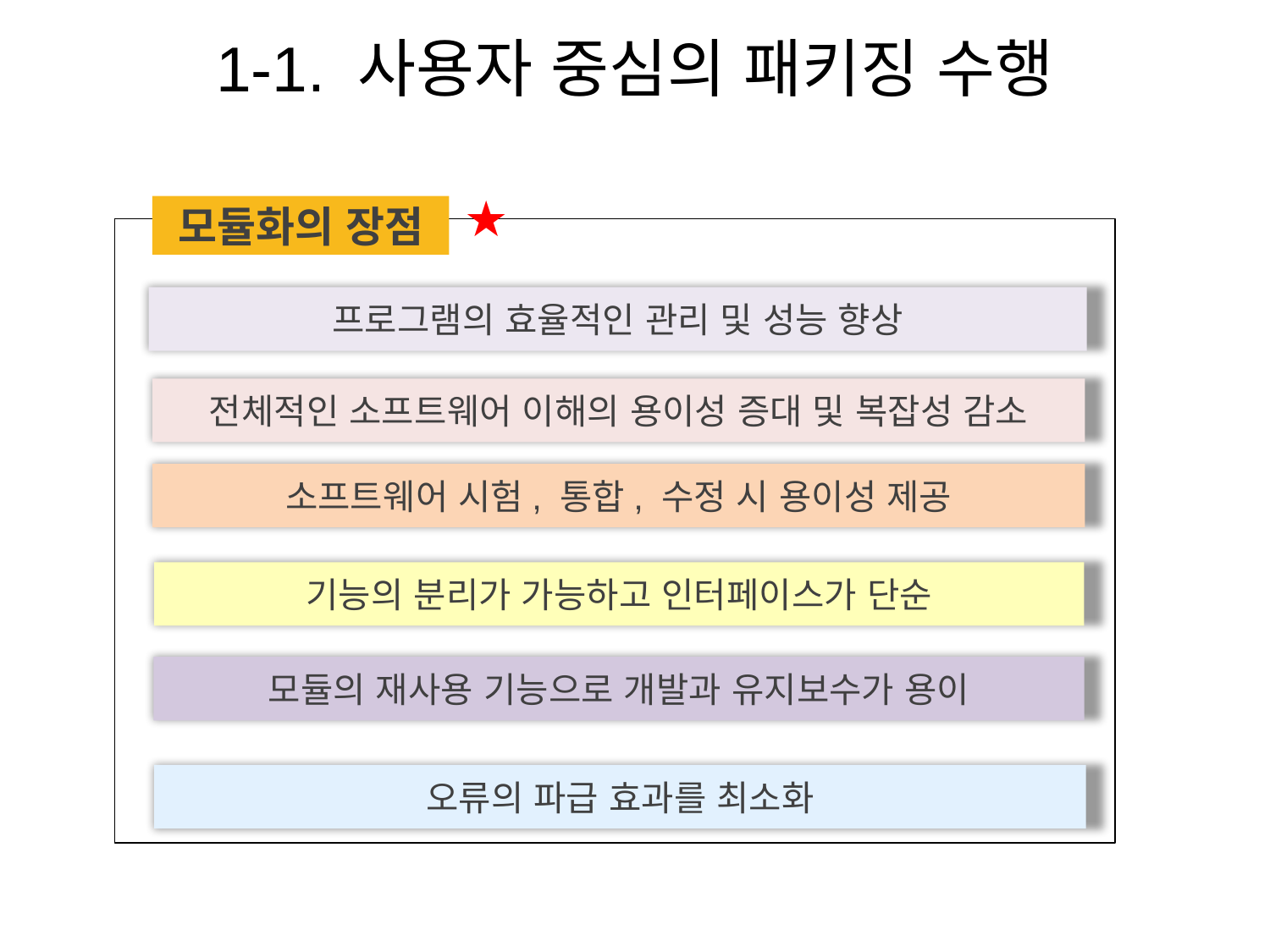

# 1-1. 사용자 중심의 패키징 수행
★
모듈화의 장점

프로그램의 효율적인 관리 및 성능 향상
전체적인 소프트웨어 이해의 용이성 증대 및 복잡성 감소
소프트웨어 시험, 통합, 수정 시 용이성 제공
기능의 분리가 가능하고 인터페이스가 단순
모듈의 재사용 기능으로 개발과 유지보수가 용이
오류의 파급 효과를 최소화